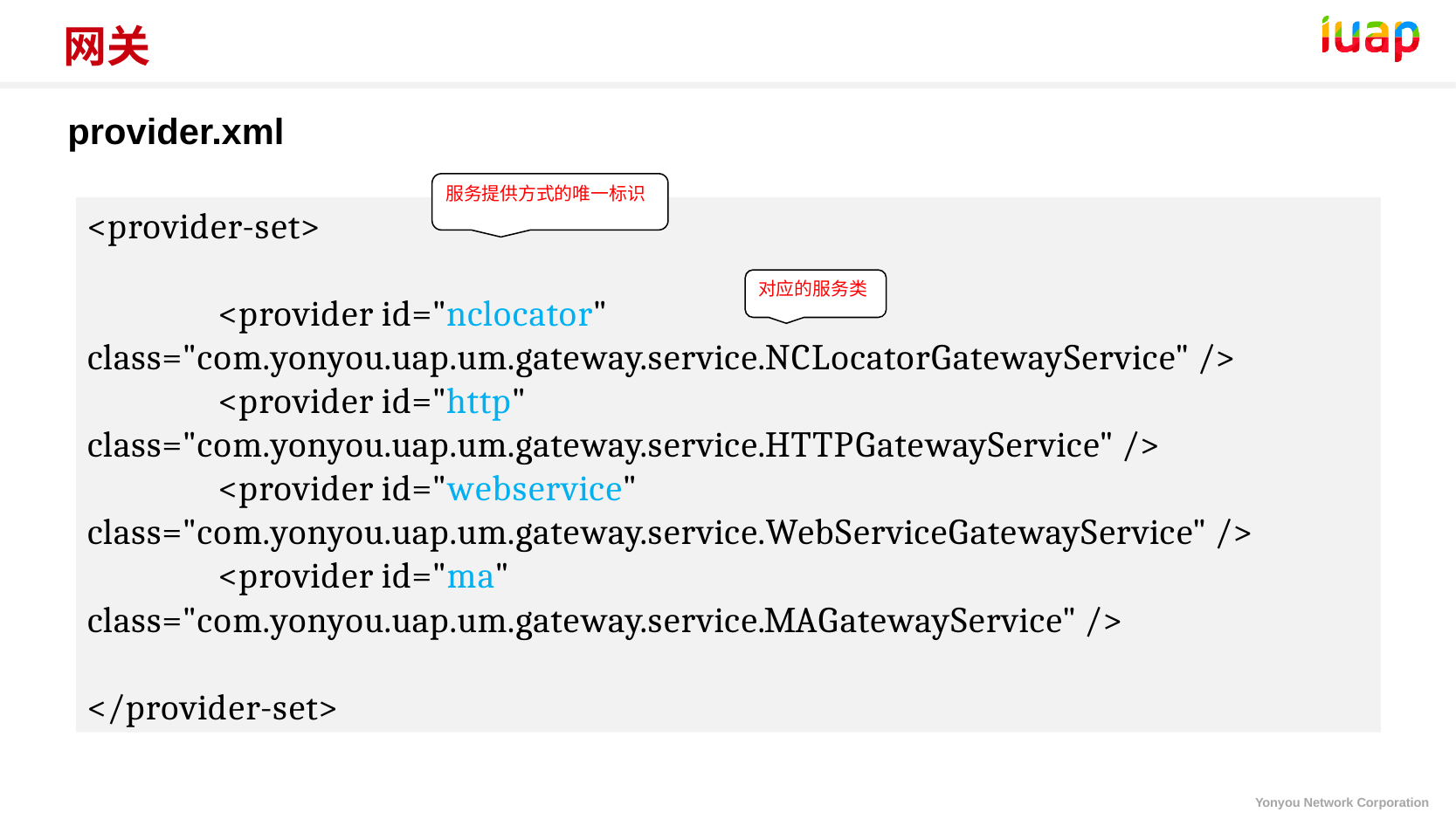

# 网关
provider.xml
服务提供方式的唯一标识
<provider-set>

	<provider id="nclocator" class="com.yonyou.uap.um.gateway.service.NCLocatorGatewayService" />
	<provider id="http" class="com.yonyou.uap.um.gateway.service.HTTPGatewayService" />
	<provider id="webservice" class="com.yonyou.uap.um.gateway.service.WebServiceGatewayService" />
	<provider id="ma" class="com.yonyou.uap.um.gateway.service.MAGatewayService" />

</provider-set>
对应的服务类